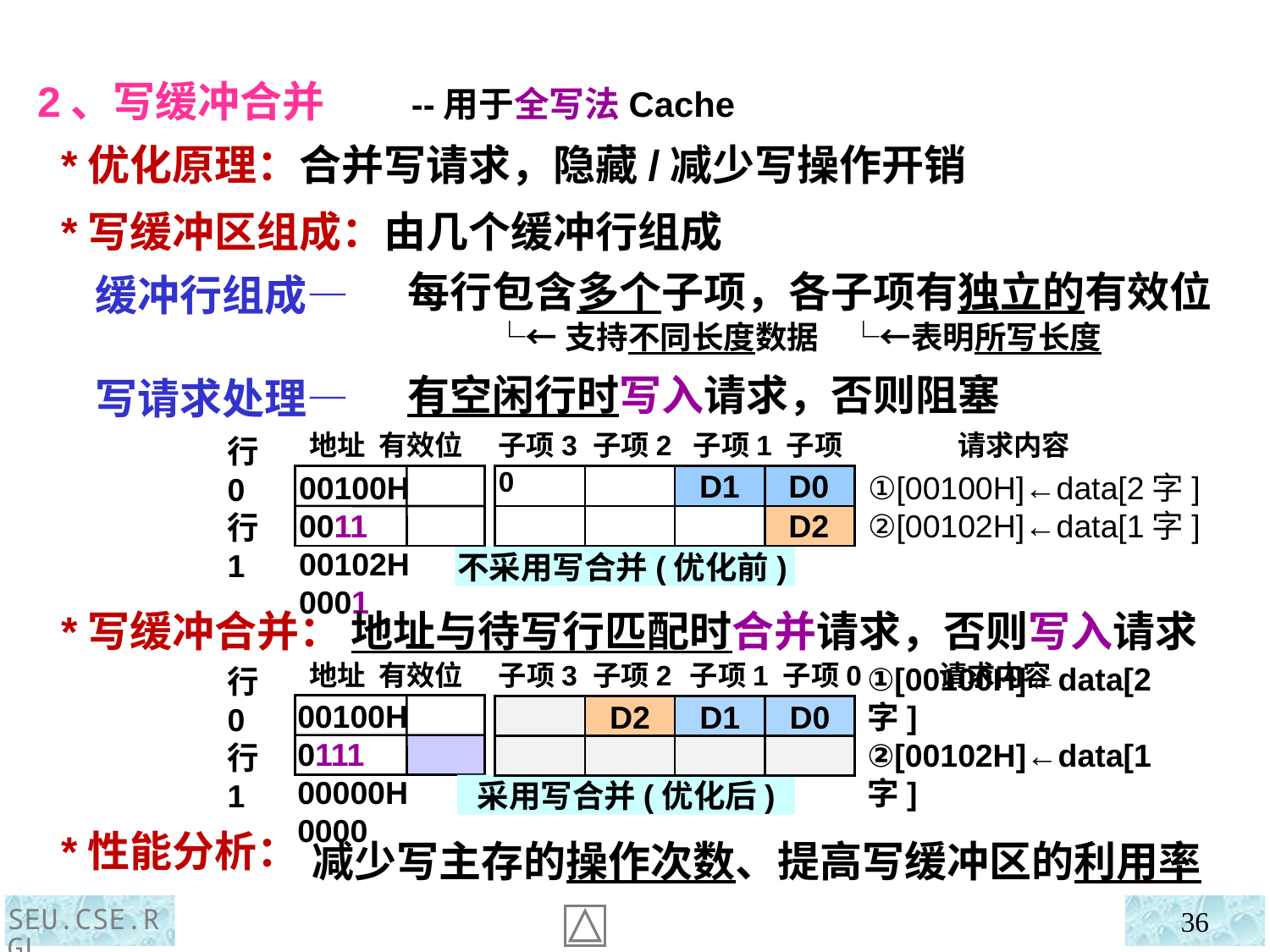

2、写缓冲合并        --用于全写法Cache
  *优化原理：合并写请求，隐藏/减少写操作开销
  *写缓冲区组成：由几个缓冲行组成
     缓冲行组成—

     写请求处理—

  *写缓冲合并：

  *性能分析：
每行包含多个子项，各子项有独立的有效位
            └←支持不同长度数据    └←表明所写长度
有空闲行时写入请求，否则阻塞
  地址  有效位
子项3  子项2 子项1 子项0

行0
行1

请求内容
D1
D0
00100H 0011
00102H 0001
①[00100H]←data[2字]
②[00102H]←data[1字]
D2
不采用写合并(优化前)
地址与待写行匹配时合并请求，否则写入请求
  地址  有效位
子项3  子项2 子项1 子项0         请求内容
00100H 0111
00000H 0000

①[00100H]←data[2字]
②[00102H]←data[1字]

D2
D1
D0
行0
行1

采用写合并(优化后)
减少写主存的操作次数、提高写缓冲区的利用率
SEU.CSE.RGL
36